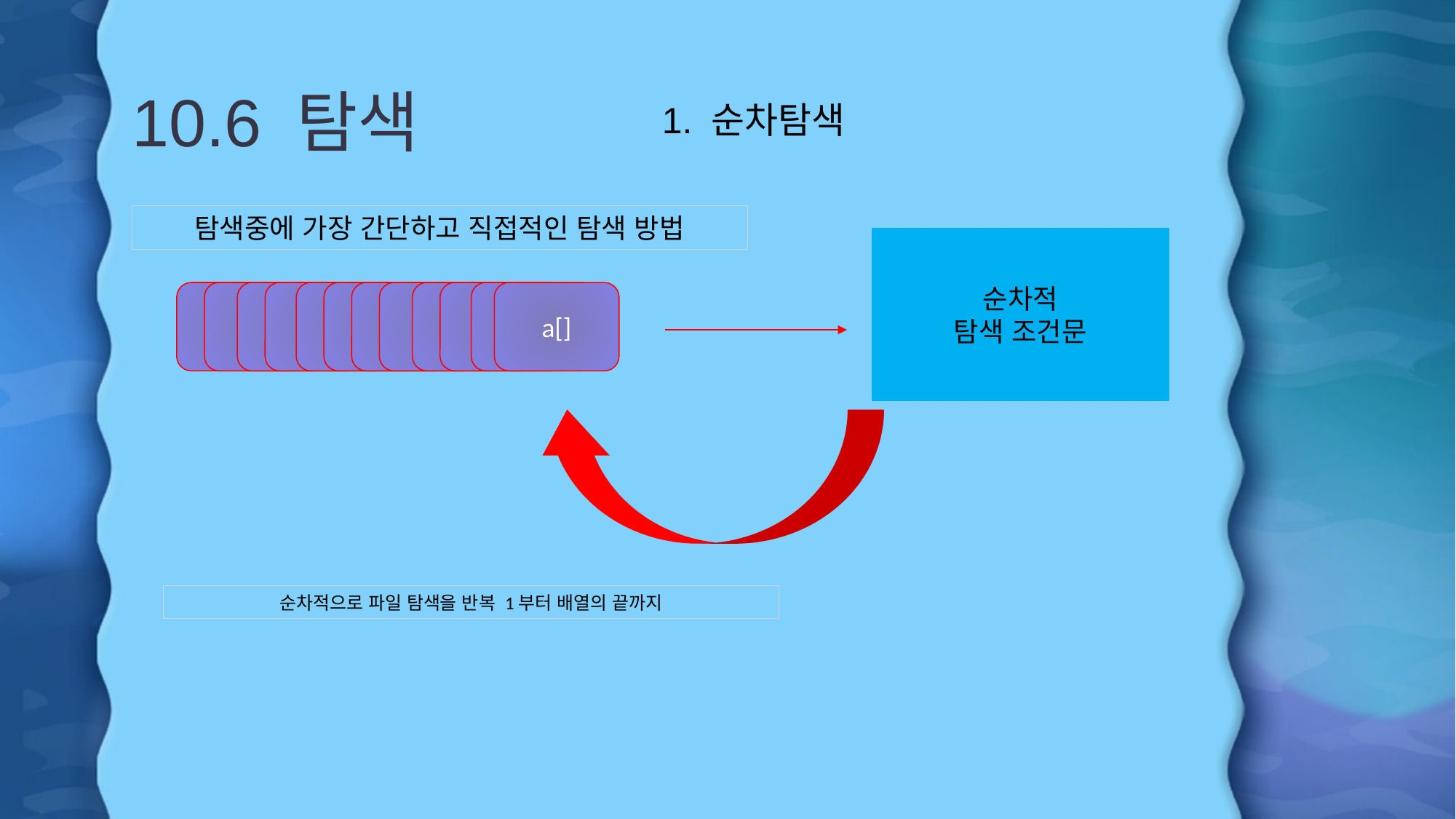

10.6 탐색
1. 순차탐색
탐색중에 가장 간단하고 직접적인 탐색 방법
순차적
탐색 조건문

a[]

순차적으로 파일 탐색을 반복 1부터 배열의 끝까지